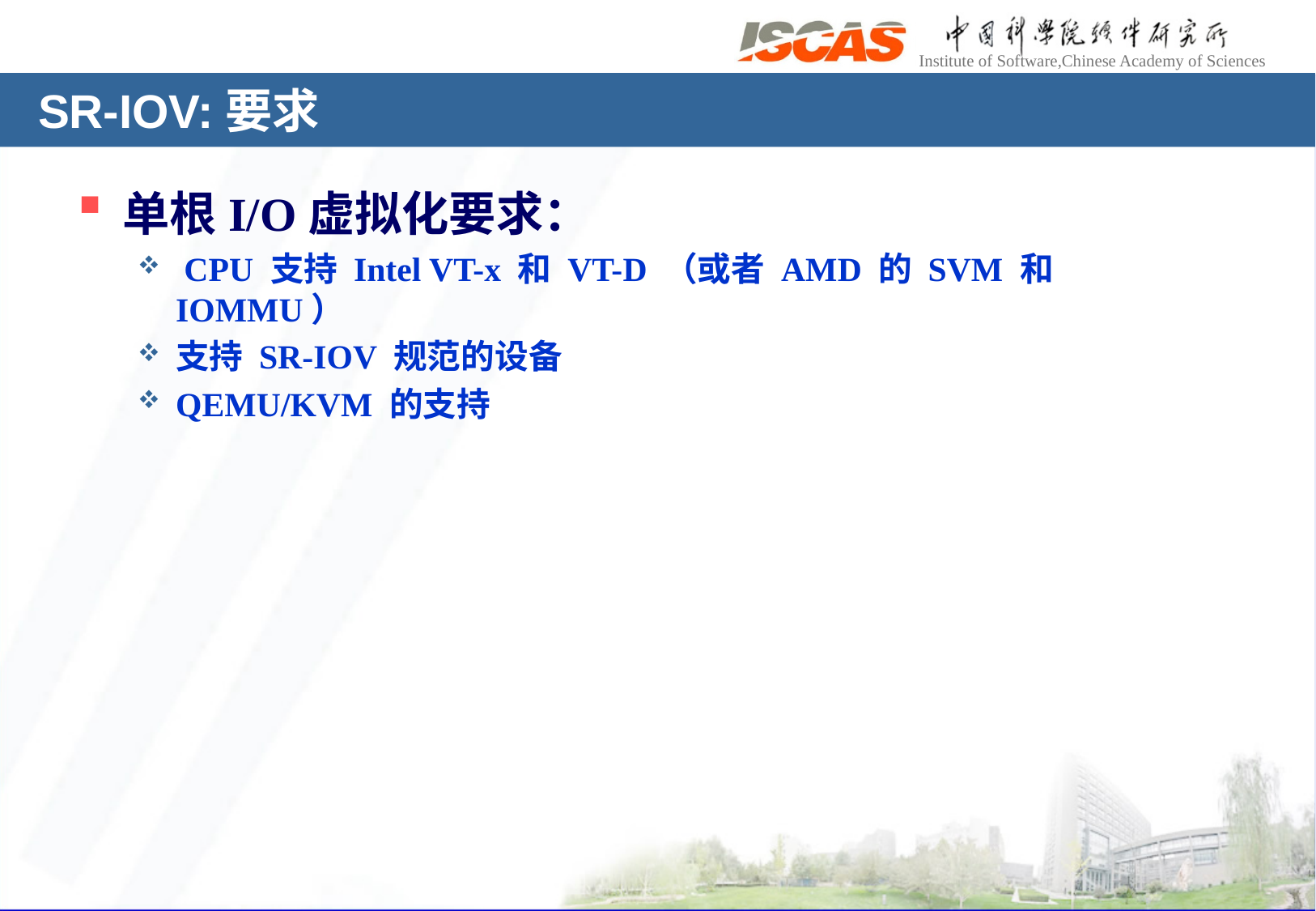

# SR-IOV:要求
单根I/O虚拟化要求：
 CPU 支持 Intel VT-x 和 VT-D （或者 AMD 的 SVM 和 IOMMU）
支持 SR-IOV 规范的设备
QEMU/KVM 的支持